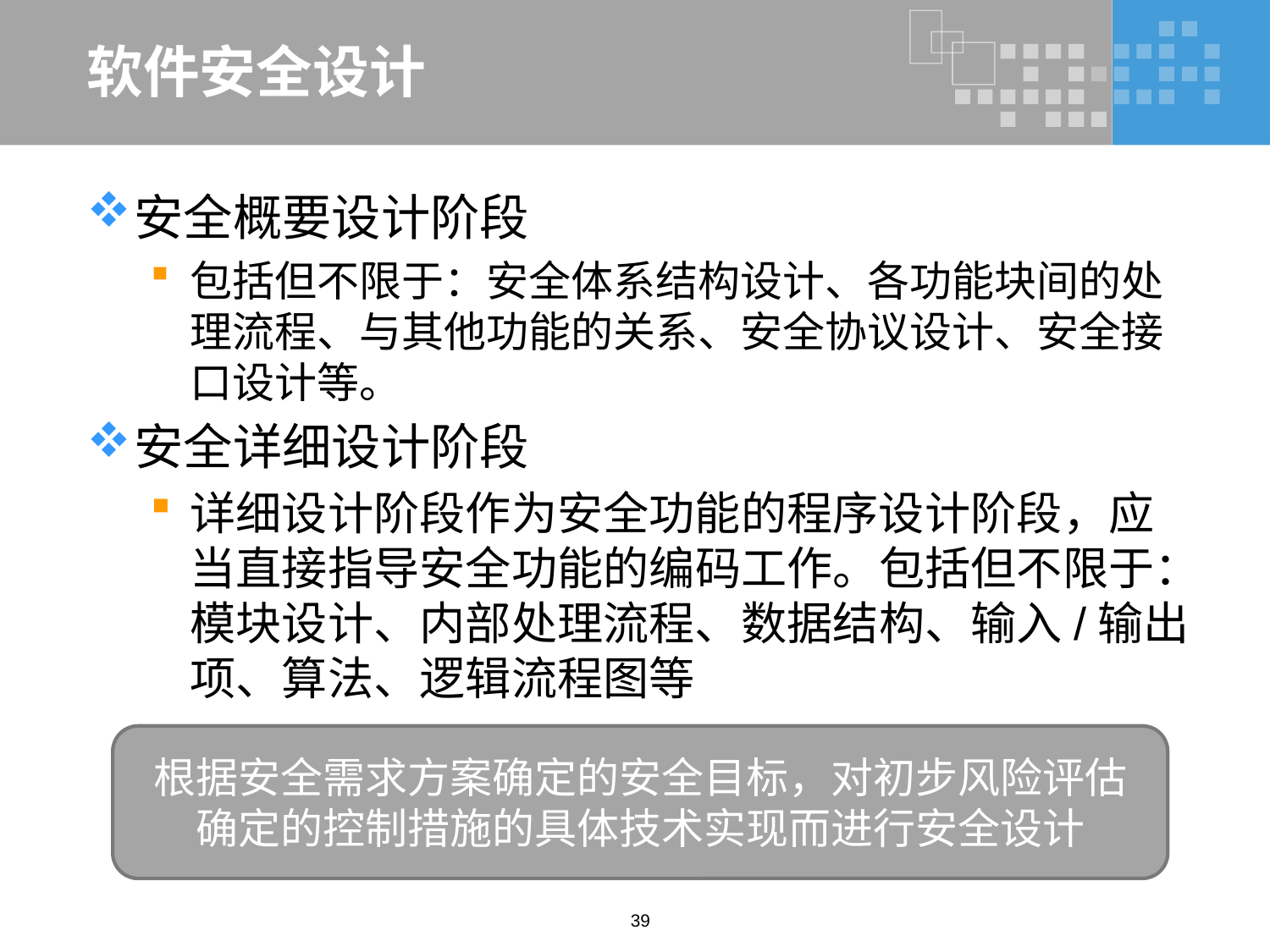

# 软件安全设计
安全概要设计阶段
包括但不限于：安全体系结构设计、各功能块间的处理流程、与其他功能的关系、安全协议设计、安全接口设计等。
安全详细设计阶段
详细设计阶段作为安全功能的程序设计阶段，应当直接指导安全功能的编码工作。包括但不限于：模块设计、内部处理流程、数据结构、输入/输出项、算法、逻辑流程图等

根据安全需求方案确定的安全目标，对初步风险评估确定的控制措施的具体技术实现而进行安全设计
39